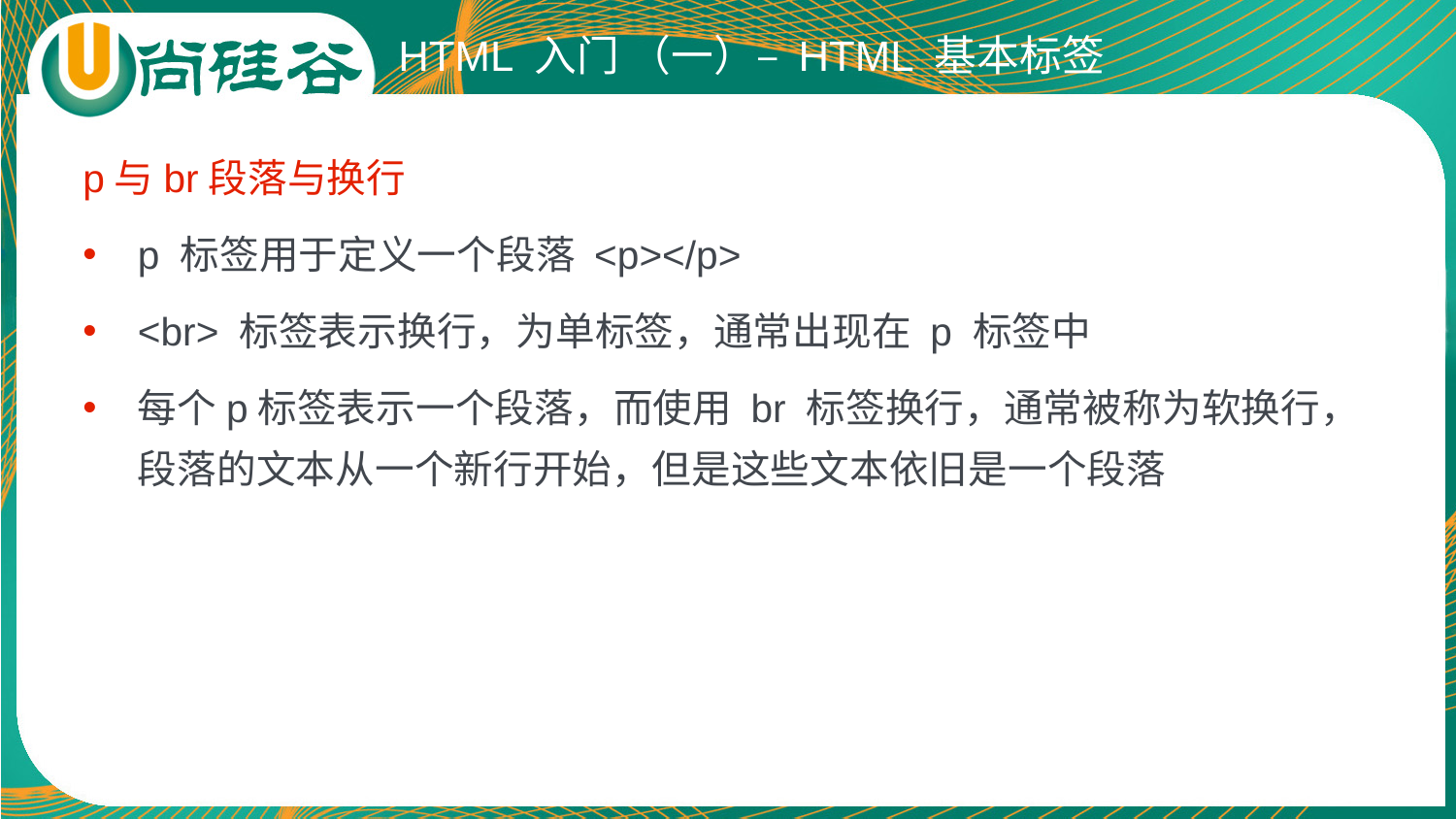

# HTML 入门 （一）– HTML 基本标签
p与br段落与换行
p 标签用于定义一个段落 <p></p>
<br> 标签表示换行，为单标签，通常出现在 p 标签中
每个p标签表示一个段落，而使用 br 标签换行，通常被称为软换行，段落的文本从一个新行开始，但是这些文本依旧是一个段落